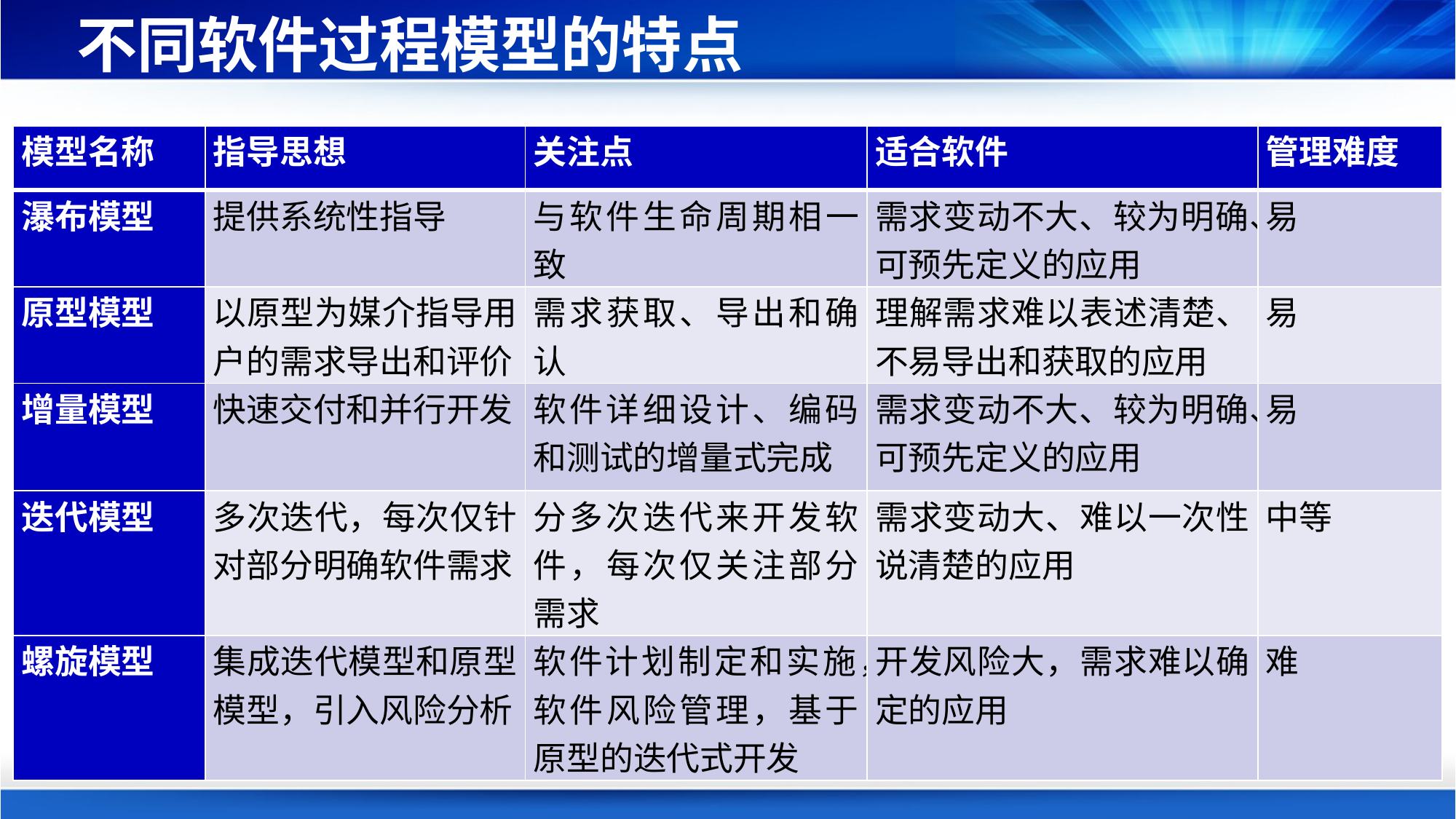

# 不同软件过程模型的特点
| 模型名称 | 指导思想 | 关注点 | 适合软件 | 管理难度 |
| --- | --- | --- | --- | --- |
| 瀑布模型 | 提供系统性指导 | 与软件生命周期相一致 | 需求变动不大、较为明确、可预先定义的应用 | 易 |
| 原型模型 | 以原型为媒介指导用户的需求导出和评价 | 需求获取、导出和确认 | 理解需求难以表述清楚、不易导出和获取的应用 | 易 |
| 增量模型 | 快速交付和并行开发 | 软件详细设计、编码和测试的增量式完成 | 需求变动不大、较为明确、可预先定义的应用 | 易 |
| 迭代模型 | 多次迭代，每次仅针对部分明确软件需求 | 分多次迭代来开发软件，每次仅关注部分需求 | 需求变动大、难以一次性说清楚的应用 | 中等 |
| 螺旋模型 | 集成迭代模型和原型模型，引入风险分析 | 软件计划制定和实施，软件风险管理，基于原型的迭代式开发 | 开发风险大，需求难以确定的应用 | 难 |